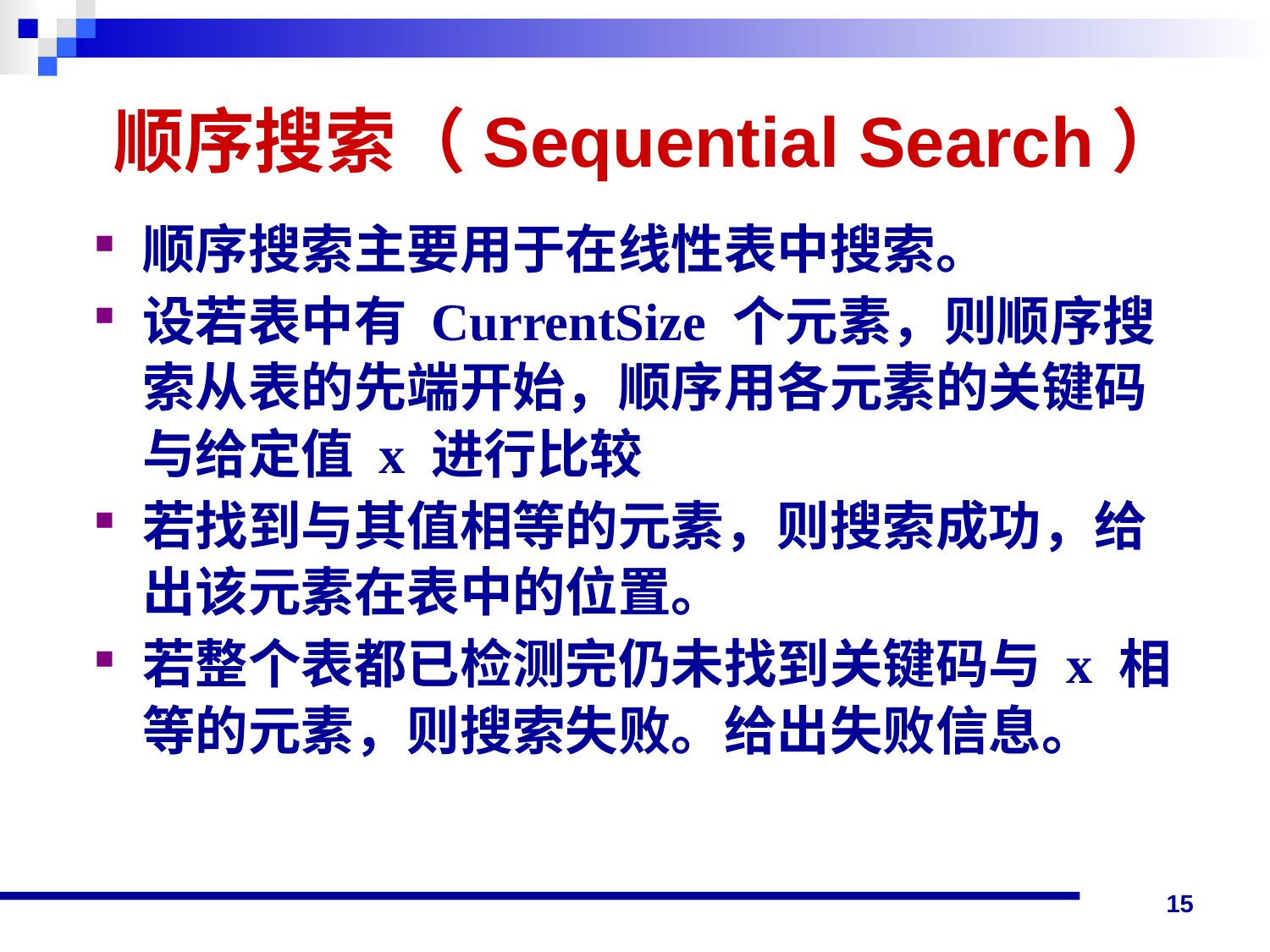

# 顺序搜索（Sequential Search）
顺序搜索主要用于在线性表中搜索。
设若表中有 CurrentSize 个元素，则顺序搜索从表的先端开始，顺序用各元素的关键码与给定值 x 进行比较
若找到与其值相等的元素，则搜索成功，给出该元素在表中的位置。
若整个表都已检测完仍未找到关键码与 x 相等的元素，则搜索失败。给出失败信息。
15